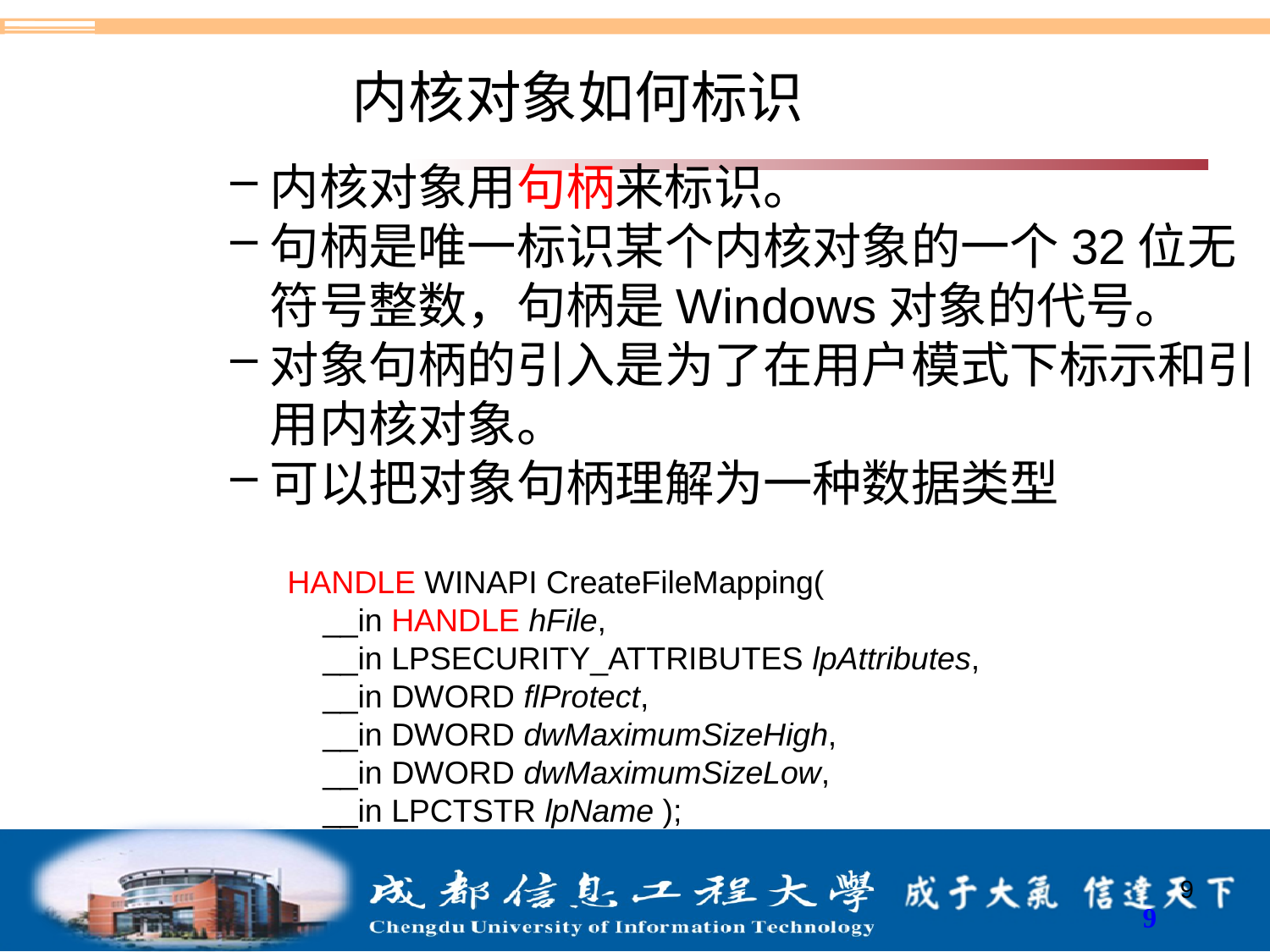

内核对象如何标识
内核对象用句柄来标识。
句柄是唯一标识某个内核对象的一个32位无符号整数，句柄是Windows对象的代号。
对象句柄的引入是为了在用户模式下标示和引用内核对象。
可以把对象句柄理解为一种数据类型
HANDLE WINAPI CreateFileMapping(
    __in HANDLE hFile,
    __in LPSECURITY_ATTRIBUTES lpAttributes,
    __in DWORD flProtect,
    __in DWORD dwMaximumSizeHigh,
    __in DWORD dwMaximumSizeLow,
    __in LPCTSTR lpName );